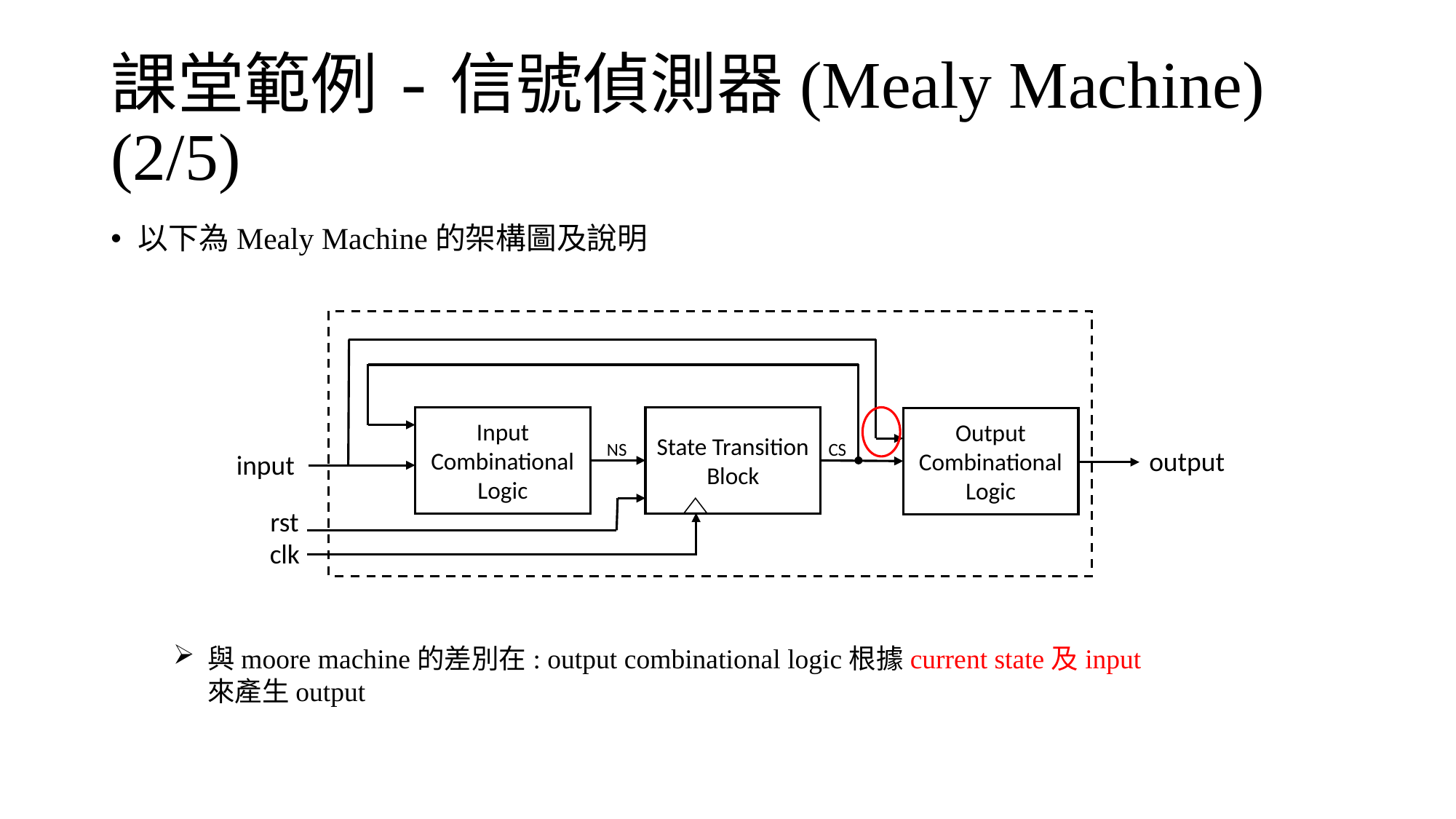

# 課堂範例-信號偵測器(Mealy Machine)(2/5)
以下為Mealy Machine的架構圖及說明

State Transition Block

Input Combinational Logic
Output Combinational
Logic
NS
CS
output
input

rst
clk
與moore machine的差別在: output combinational logic根據current state及input來產生output